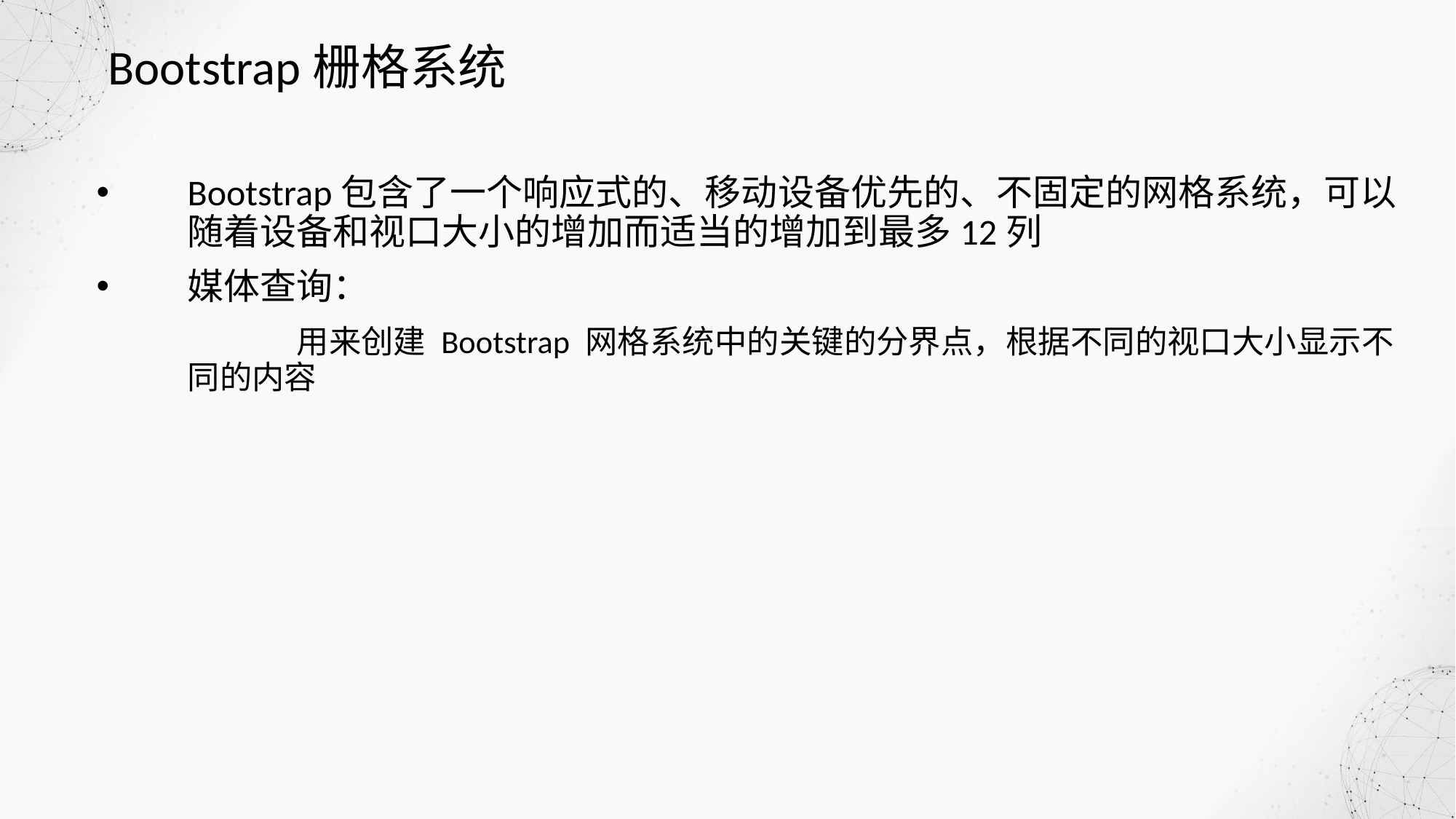

Bootstrap栅格系统
Bootstrap包含了一个响应式的、移动设备优先的、不固定的网格系统，可以随着设备和视口大小的增加而适当的增加到最多12列
媒体查询：
		用来创建 Bootstrap 网格系统中的关键的分界点，根据不同的视口大小显示不同的内容